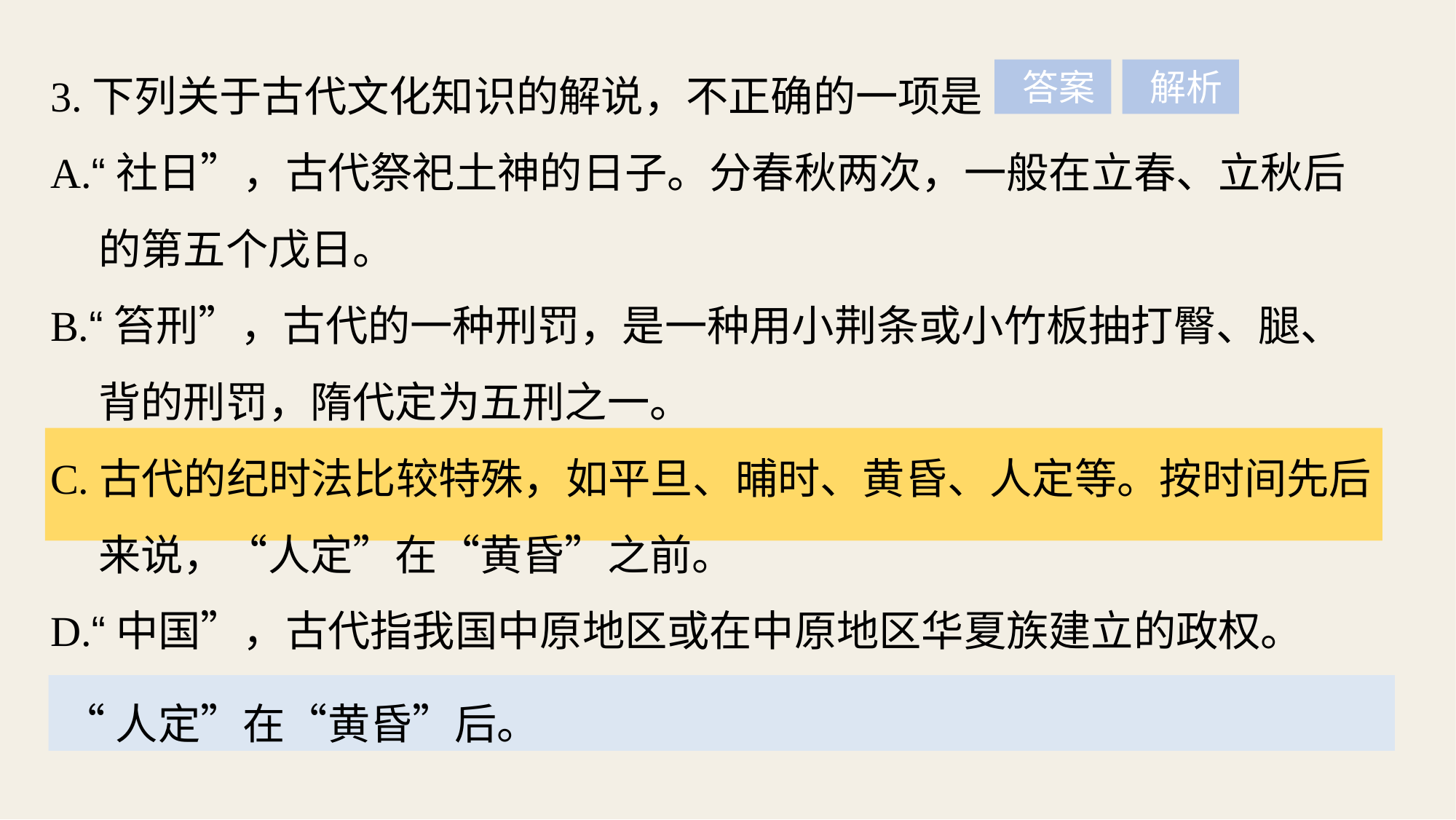

3.下列关于古代文化知识的解说，不正确的一项是
A.“社日”，古代祭祀土神的日子。分春秋两次，一般在立春、立秋后
    的第五个戊日。
B.“笞刑”，古代的一种刑罚，是一种用小荆条或小竹板抽打臀、腿、
    背的刑罚，隋代定为五刑之一。
C.古代的纪时法比较特殊，如平旦、晡时、黄昏、人定等。按时间先后
    来说，“人定”在“黄昏”之前。
D.“中国”，古代指我国中原地区或在中原地区华夏族建立的政权。
 答案
 解析

“人定”在“黄昏”后。